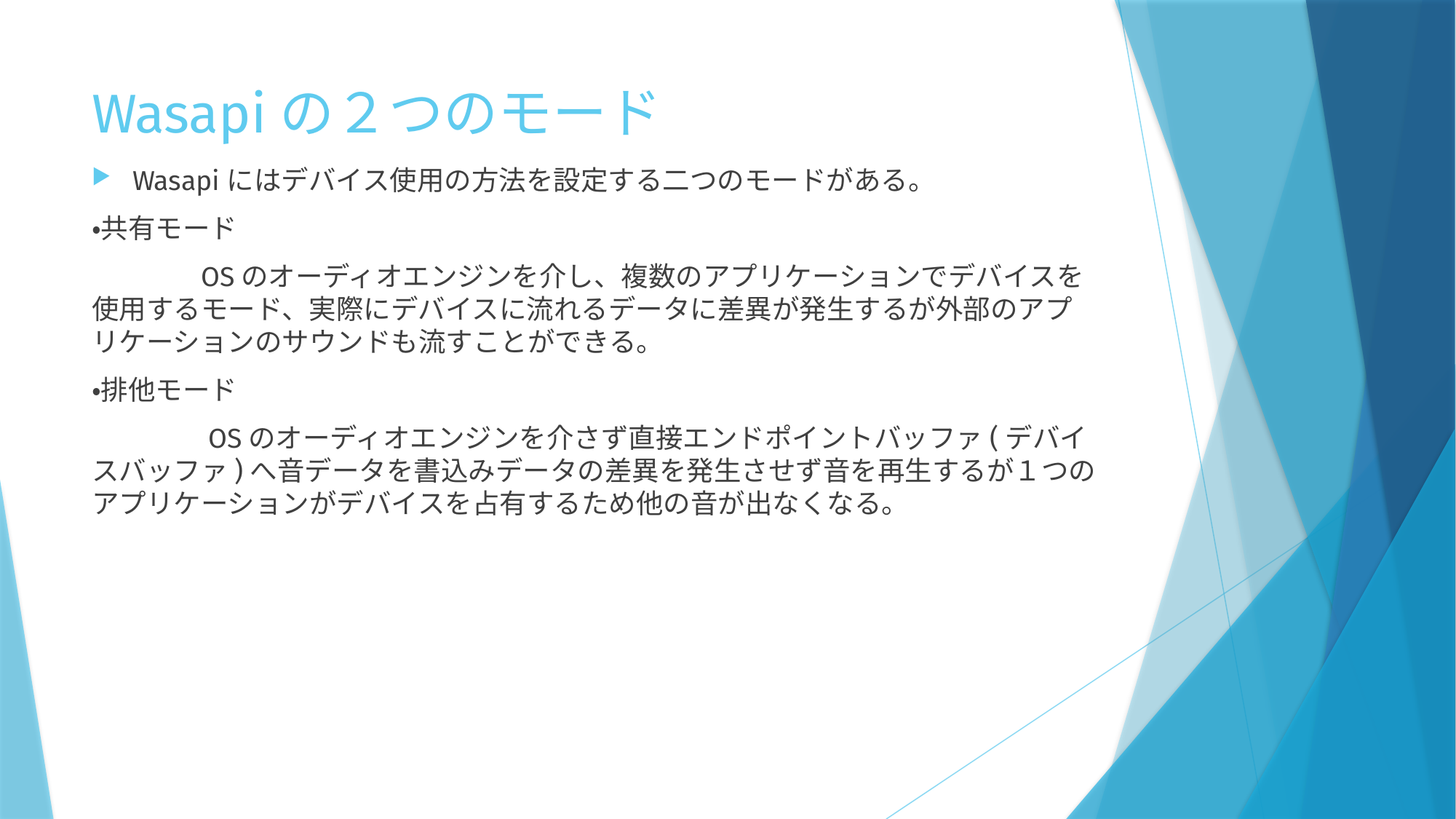

# Wasapiの２つのモード
Wasapiにはデバイス使用の方法を設定する二つのモードがある。
・共有モード
	OSのオーディオエンジンを介し、複数のアプリケーションでデバイスを使用するモード、実際にデバイスに流れるデータに差異が発生するが外部のアプリケーションのサウンドも流すことができる。
・排他モード
	 OSのオーディオエンジンを介さず直接エンドポイントバッファ(デバイスバッファ)へ音データを書込みデータの差異を発生させず音を再生するが１つのアプリケーションがデバイスを占有するため他の音が出なくなる。